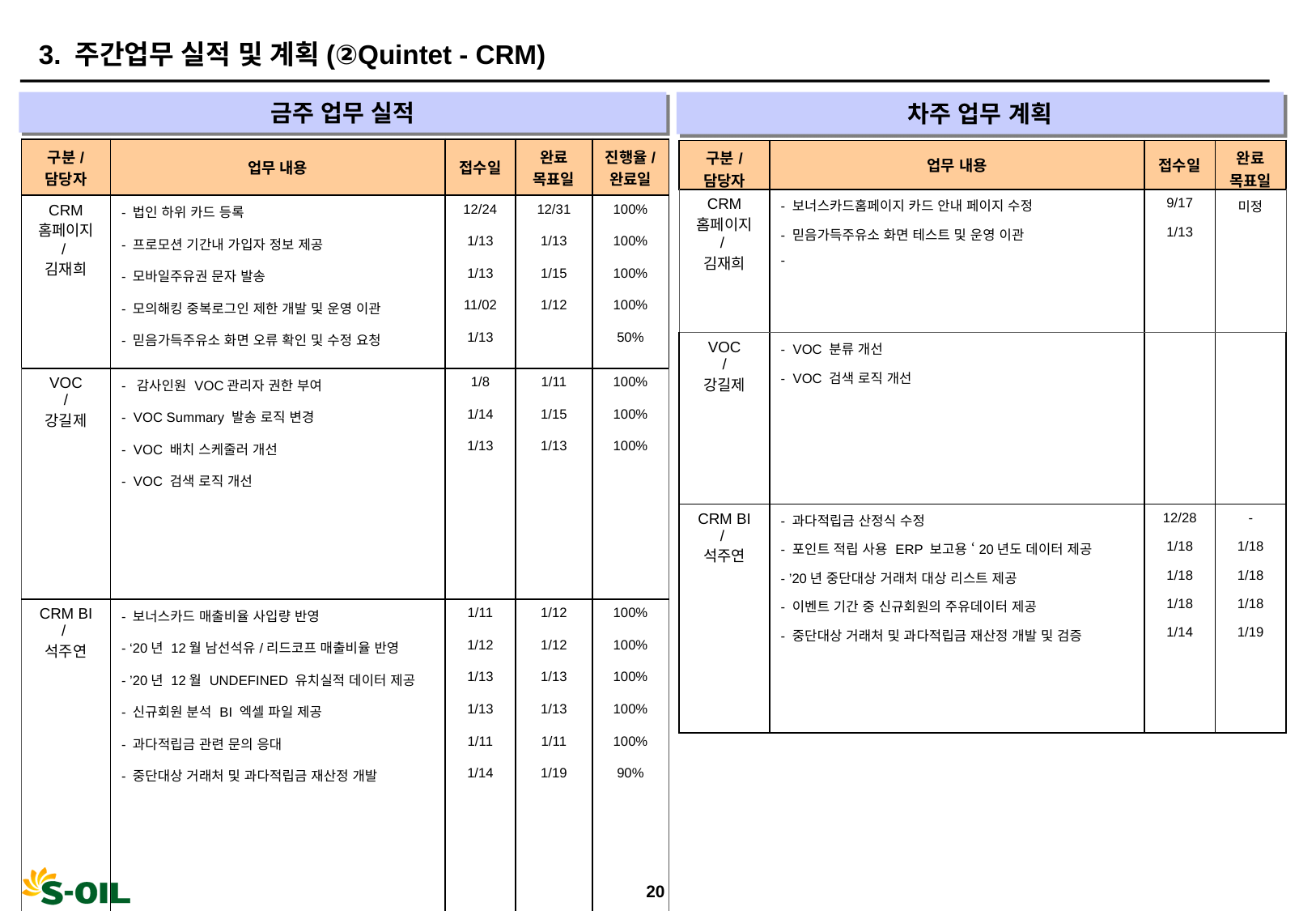

3. 주간업무 실적 및 계획(②Quintet - CRM)
금주 업무 실적
차주 업무 계획
| 구분/ 담당자 | 업무 내용 | 접수일 | 완료 목표일 | 진행율/ 완료일 |
| --- | --- | --- | --- | --- |
| CRM 홈페이지 / 김재희 | - 법인 하위 카드 등록 | 12/24 | 12/31 | 100% |
|  | - 프로모션 기간내 가입자 정보 제공 | 1/13 | 1/13 | 100% |
|  | - 모바일주유권 문자 발송 | 1/13 | 1/15 | 100% |
|  | - 모의해킹 중복로그인 제한 개발 및 운영 이관 | 11/02 | 1/12 | 100% |
|  | - 믿음가득주유소 화면 오류 확인 및 수정 요청 | 1/13 |  | 50% |
| VOC / 강길제 | - 감사인원 VOC관리자 권한 부여 | 1/8 | 1/11 | 100% |
|  | - VOC Summary 발송 로직 변경 | 1/14 | 1/15 | 100% |
|  | - VOC 배치 스케줄러 개선 | 1/13 | 1/13 | 100% |
|  | - VOC 검색 로직 개선 |  |  |  |
|  |  |  |  |  |
|  |  |  |  |  |
|  |  |  |  |  |
| CRM BI / 석주연 | - 보너스카드 매출비율 사입량 반영 | 1/11 | 1/12 | 100% |
|  | - ‘20년 12월 남선석유/리드코프 매출비율 반영 | 1/12 | 1/12 | 100% |
|  | - ’20년 12월 UNDEFINED 유치실적 데이터 제공 | 1/13 | 1/13 | 100% |
|  | - 신규회원 분석 BI 엑셀 파일 제공 | 1/13 | 1/13 | 100% |
|  | - 과다적립금 관련 문의 응대 | 1/11 | 1/11 | 100% |
|  | - 중단대상 거래처 및 과다적립금 재산정 개발 | 1/14 | 1/19 | 90% |
|  |  |  |  |  |
|  |  |  |  |  |
|  |  |  |  |  |
|  |  |  |  |  |
|  |  |  |  |  |
| 구분/ 담당자 | 업무 내용 | 접수일 | 완료 목표일 |
| --- | --- | --- | --- |
| CRM 홈페이지 / 김재희 | - 보너스카드홈페이지 카드 안내 페이지 수정 | 9/17 | 미정 |
|  | - 믿음가득주유소 화면 테스트 및 운영 이관 | 1/13 |  |
|  | - |  |  |
|  |  |  |  |
|  |  |  |  |
| VOC / 강길제 | - VOC 분류 개선 |  |  |
|  | - VOC 검색 로직 개선 |  |  |
|  |  |  |  |
|  |  |  |  |
|  |  |  |  |
|  |  |  |  |
| CRM BI / 석주연 | - 과다적립금 산정식 수정 | 12/28 | - |
|  | - 포인트 적립 사용 ERP 보고용 ‘20년도 데이터 제공 | 1/18 | 1/18 |
|  | - ’20년 중단대상 거래처 대상 리스트 제공 | 1/18 | 1/18 |
|  | - 이벤트 기간 중 신규회원의 주유데이터 제공 | 1/18 | 1/18 |
|  | - 중단대상 거래처 및 과다적립금 재산정 개발 및 검증 | 1/14 | 1/19 |
|  |  |  |  |
|  |  |  |  |
|  |  |  |  |